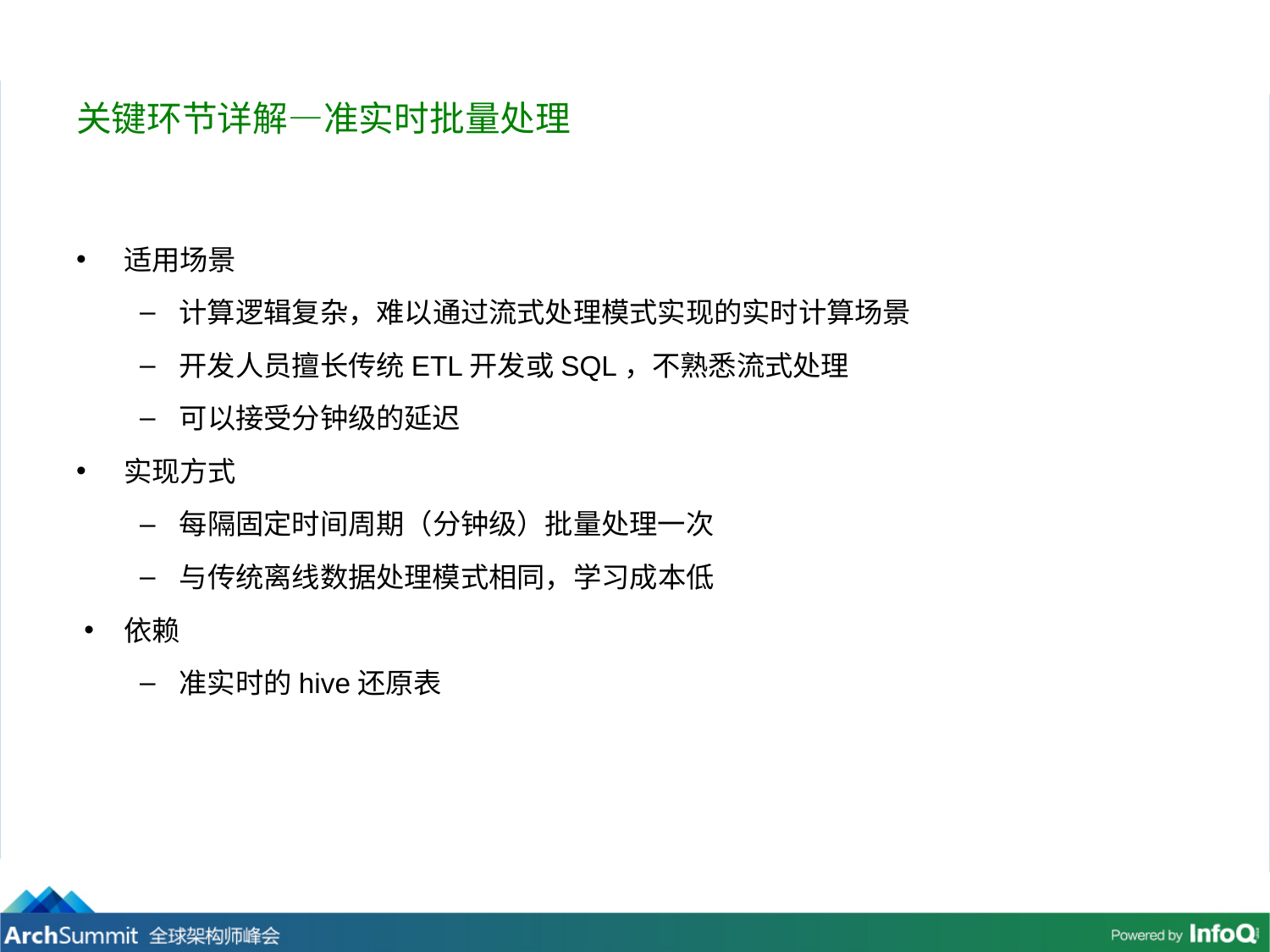

# 关键环节详解—准实时批量处理
适用场景
计算逻辑复杂，难以通过流式处理模式实现的实时计算场景
开发人员擅长传统ETL开发或SQL，不熟悉流式处理
可以接受分钟级的延迟
实现方式
每隔固定时间周期（分钟级）批量处理一次
与传统离线数据处理模式相同，学习成本低
依赖
准实时的hive还原表